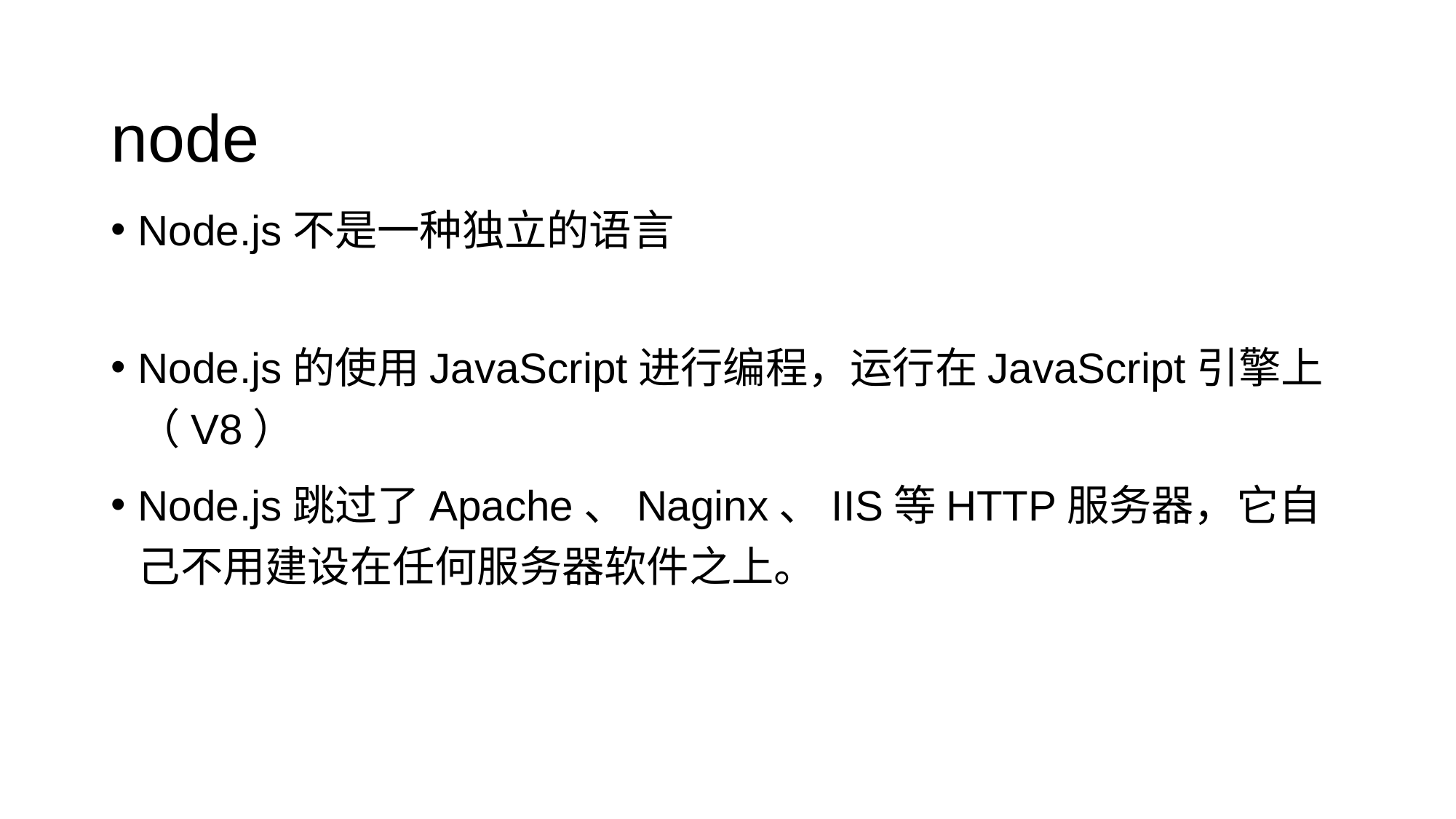

# node
Node.js不是一种独立的语言

Node.js的使用JavaScript进行编程，运行在JavaScript引擎上（V8）
Node.js跳过了Apache、Naginx、IIS等HTTP服务器，它自己不用建设在任何服务器软件之上。